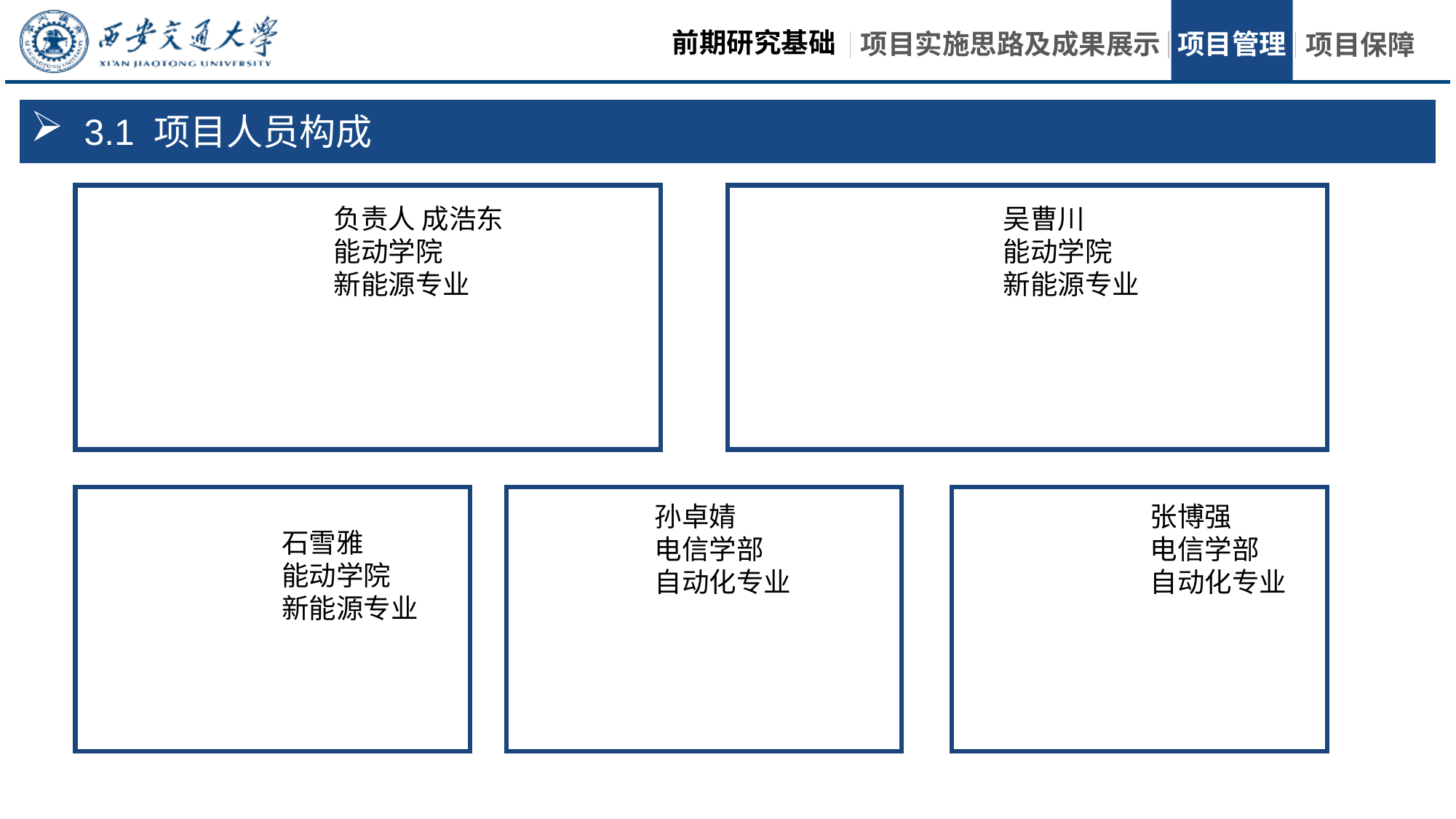

3.1 项目人员构成

吴曹川
能动学院
新能源专业
负责人 成浩东
能动学院
新能源专业

孙卓婧
电信学部
自动化专业
张博强
电信学部
自动化专业
石雪雅
能动学院
新能源专业